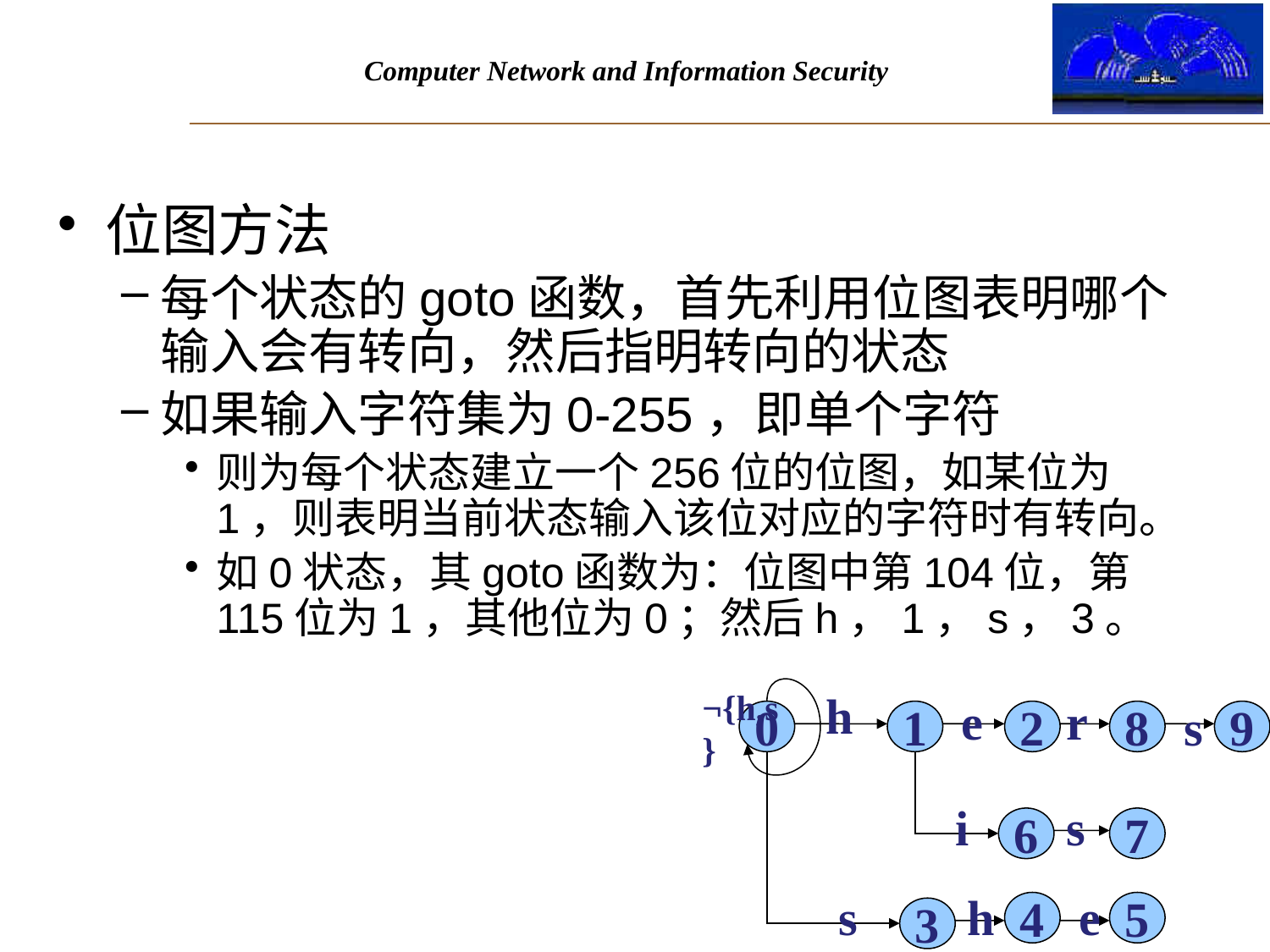

#
位图方法
每个状态的goto函数，首先利用位图表明哪个输入会有转向，然后指明转向的状态
如果输入字符集为0-255，即单个字符
则为每个状态建立一个256位的位图，如某位为1，则表明当前状态输入该位对应的字符时有转向。
如0状态，其goto函数为：位图中第104位，第115位为1，其他位为0；然后h，1，s，3。

¬{h,s}
h
e
r

s
0
1
2
8
9

i
s
6
7

s
h
e
4
5
3